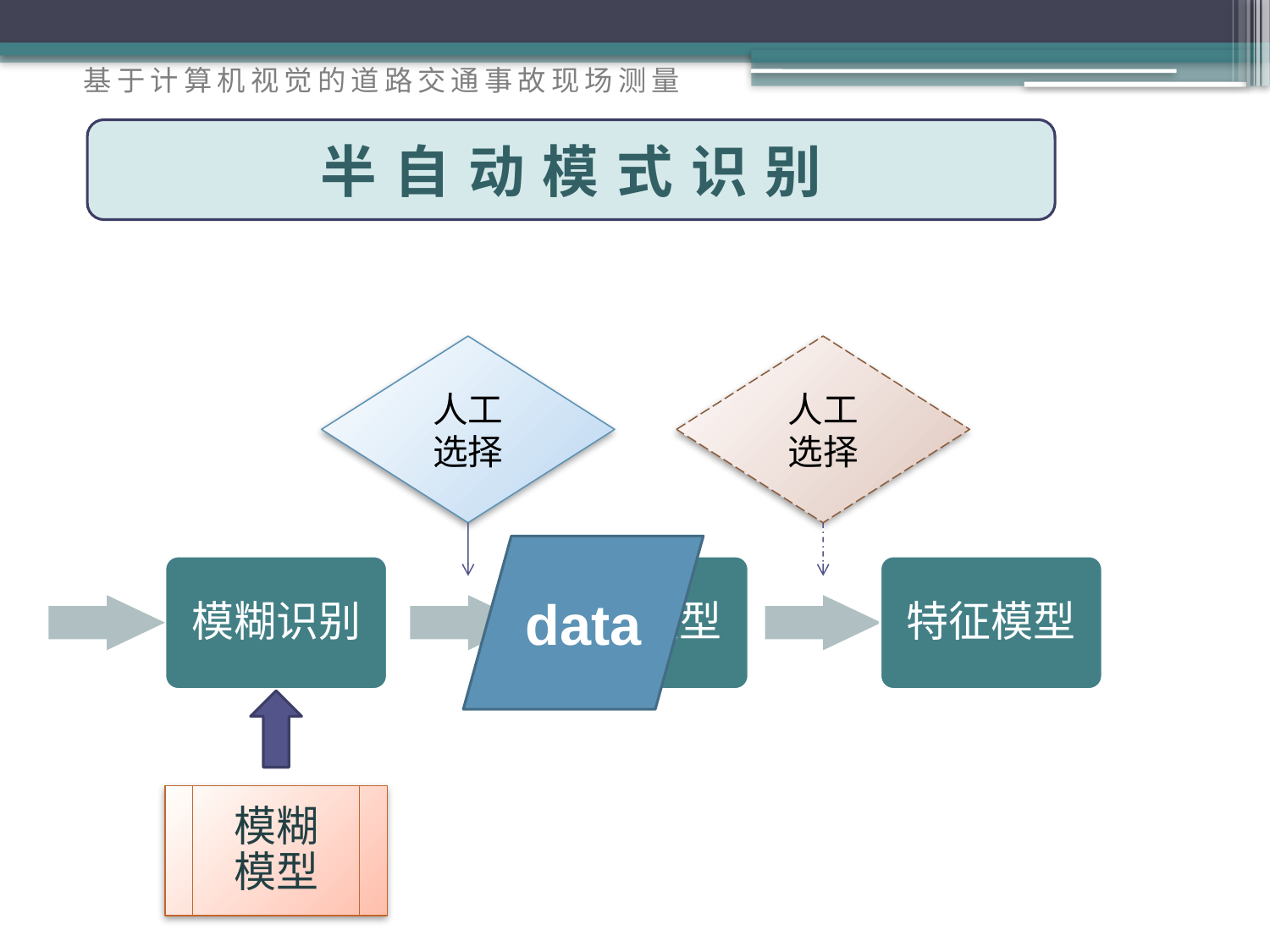

基于计算机视觉的道路交通事故现场测量
半自动模式识别
人工
选择
人工
选择
data
模糊识别
数据模型
特征模型

模糊模型